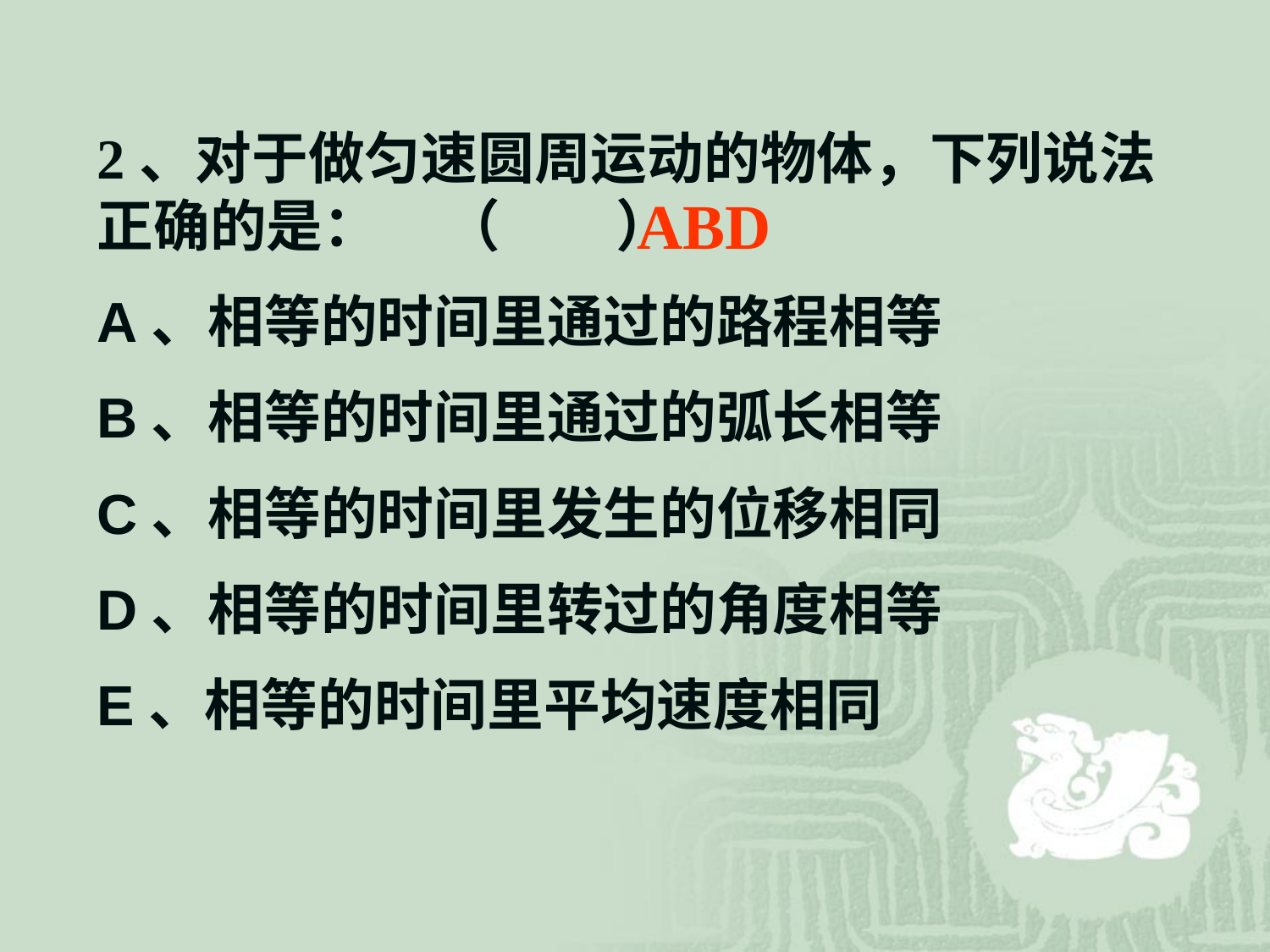

2、对于做匀速圆周运动的物体，下列说法正确的是：     （         ）
A、相等的时间里通过的路程相等
B、相等的时间里通过的弧长相等
C、相等的时间里发生的位移相同
D、相等的时间里转过的角度相等
E、相等的时间里平均速度相同
ABD